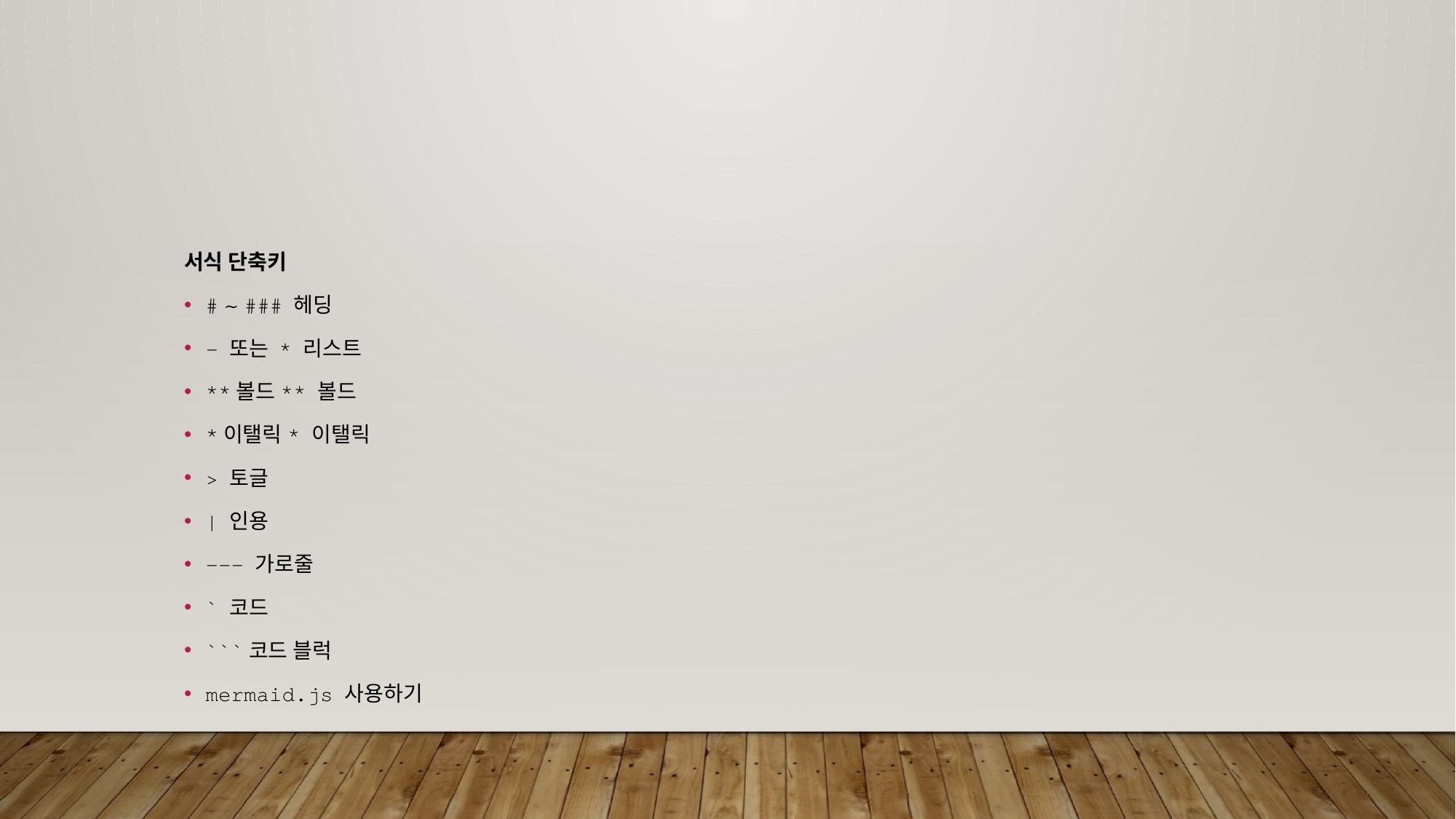

서식 단축키
# ~ ### 헤딩
- 또는 * 리스트
**볼드** 볼드
*이탤릭* 이탤릭
> 토글
| 인용
--- 가로줄
` 코드
```코드 블럭
mermaid.js 사용하기